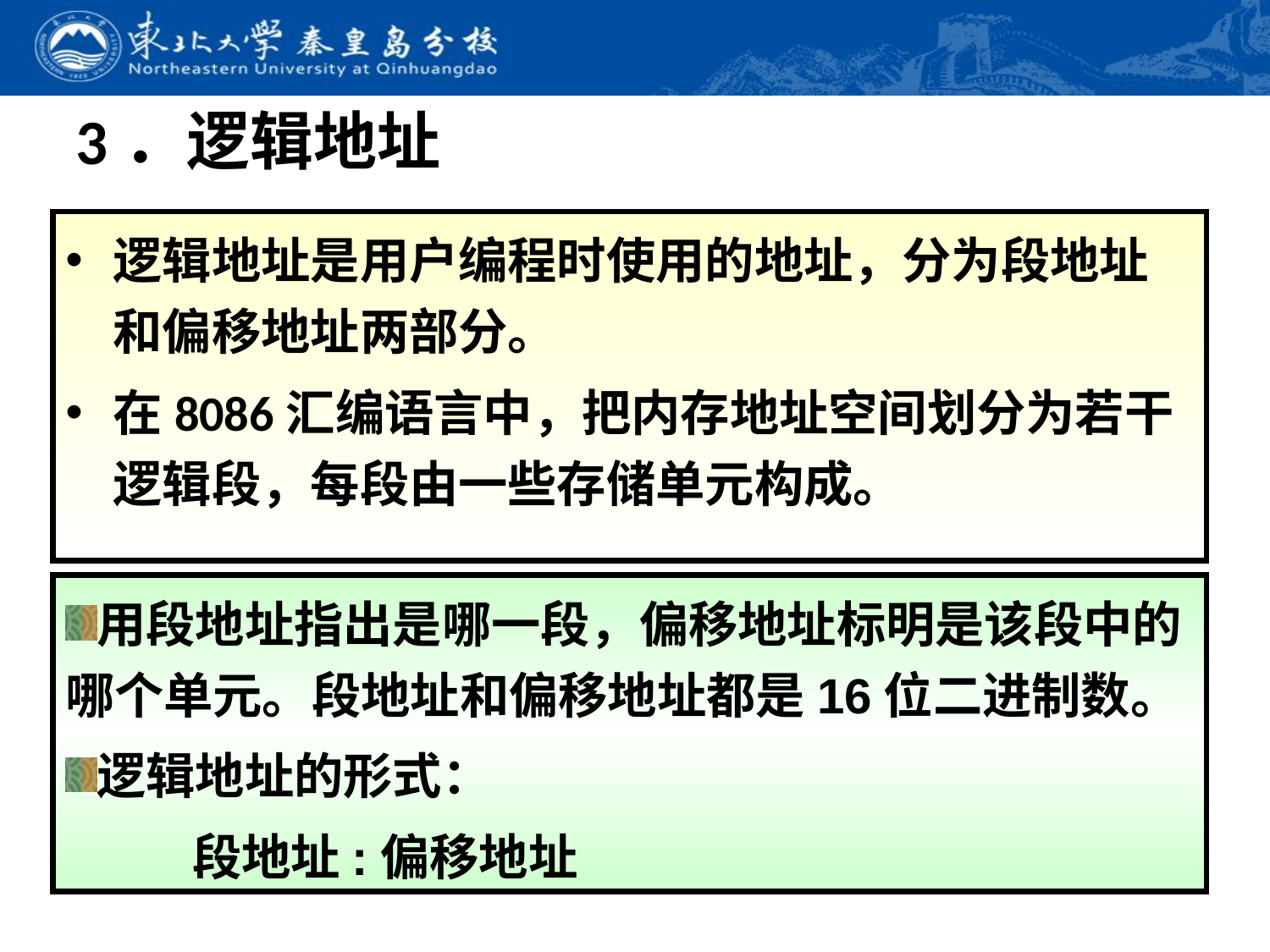

# 3．逻辑地址
逻辑地址是用户编程时使用的地址，分为段地址和偏移地址两部分。
在8086汇编语言中，把内存地址空间划分为若干逻辑段，每段由一些存储单元构成。
用段地址指出是哪一段，偏移地址标明是该段中的哪个单元。段地址和偏移地址都是16位二进制数。
逻辑地址的形式：
	段地址:偏移地址